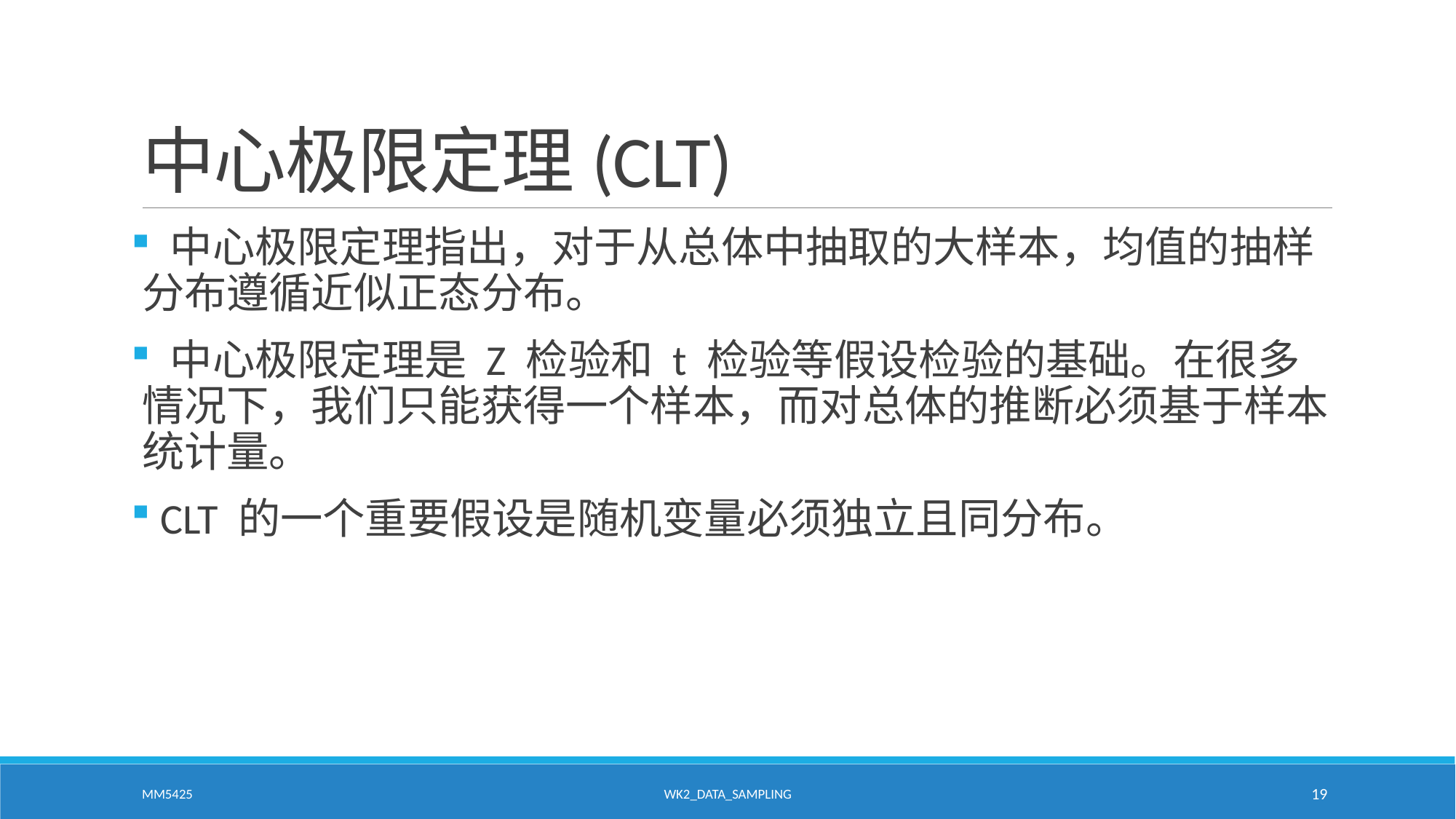

# 中心极限定理(CLT)
 中心极限定理指出，对于从总体中抽取的大样本，均值的抽样分布遵循近似正态分布。
 中心极限定理是 Z 检验和 t 检验等假设检验的基础。在很多情况下，我们只能获得一个样本，而对总体的推断必须基于样本统计量。
 CLT 的一个重要假设是随机变量必须独立且同分布。
MM5425
WK2_Data_Sampling
19